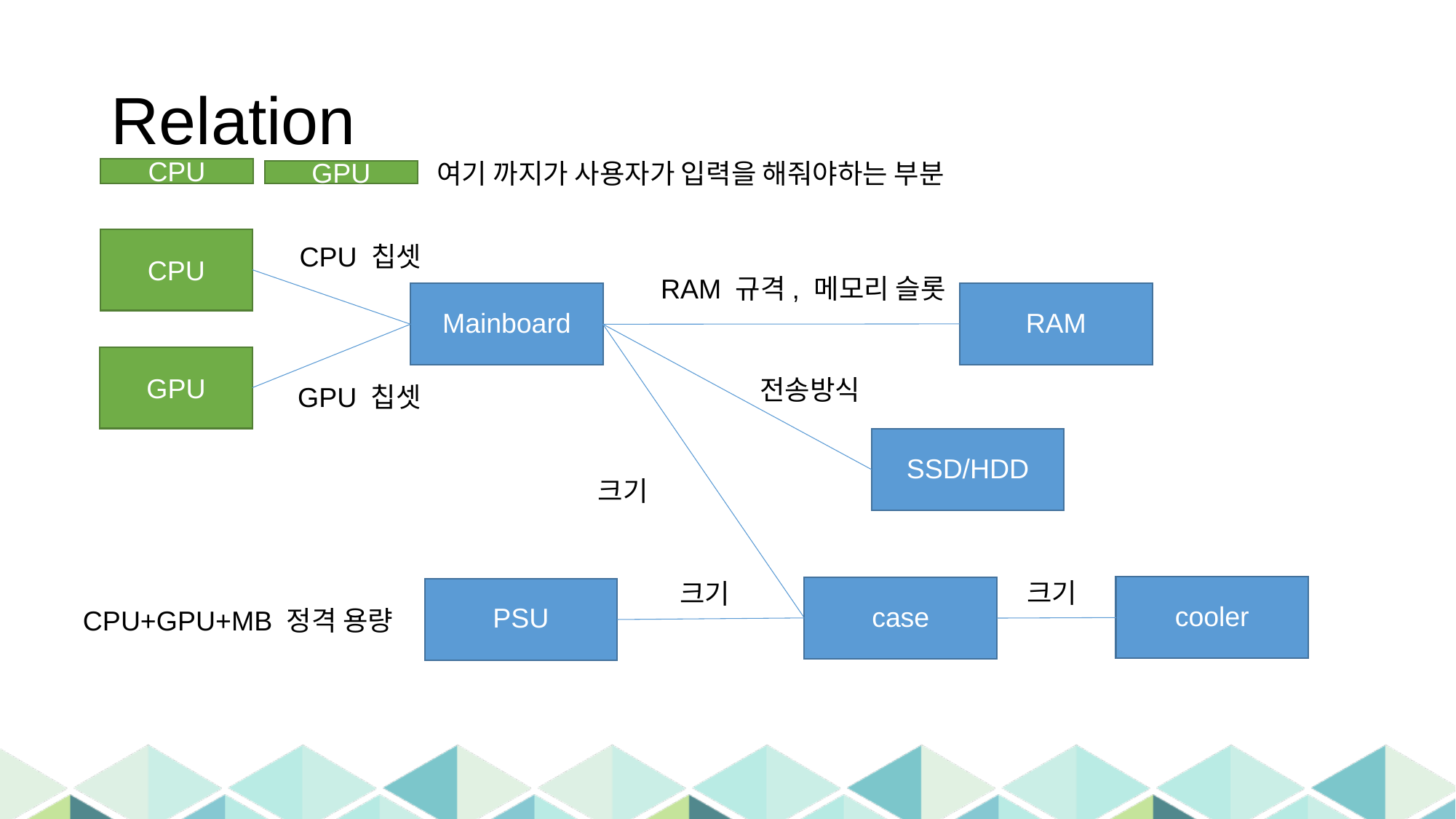

# Relation
여기 까지가 사용자가 입력을 해줘야하는 부분
CPU
GPU
CPU
CPU 칩셋
RAM 규격, 메모리 슬롯
RAM
Mainboard
GPU
전송방식
GPU 칩셋
SSD/HDD
크기
크기
크기
cooler
case
PSU
CPU+GPU+MB 정격 용량